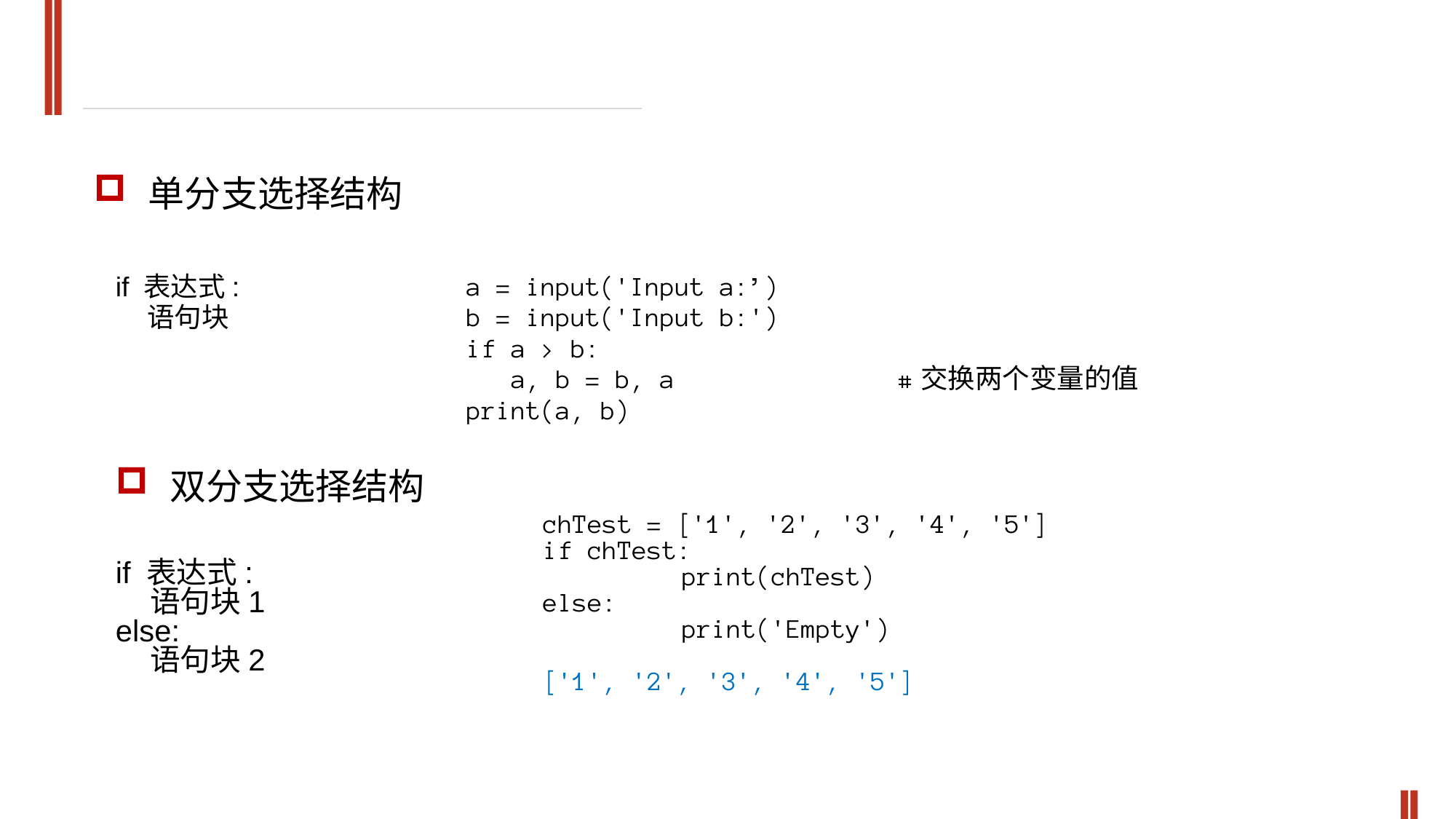

单分支选择结构
a = input('Input a:’)
b = input('Input b:')
if a > b:
   a, b = b, a               #交换两个变量的值
print(a, b)
if 表达式:
    语句块
双分支选择结构
chTest = ['1', '2', '3', '4', '5']
if chTest:
	  print(chTest)
else:
	  print('Empty')

['1', '2', '3', '4', '5']
if 表达式:
    语句块1
else:
    语句块2